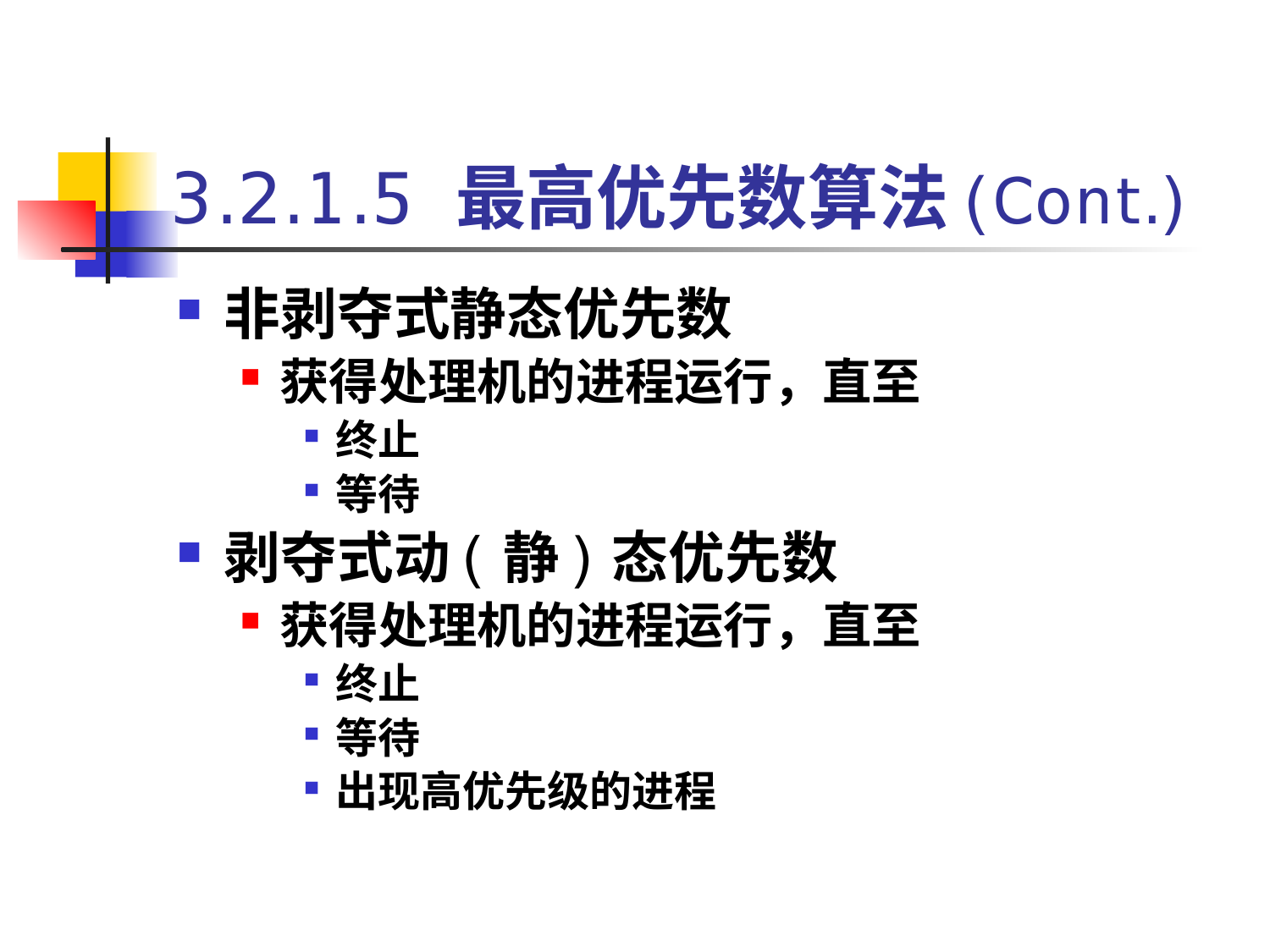

# 3.2.1.5 最高优先数算法(Cont.)
非剥夺式静态优先数
获得处理机的进程运行，直至
终止
等待
剥夺式动(静)态优先数
获得处理机的进程运行，直至
终止
等待
出现高优先级的进程